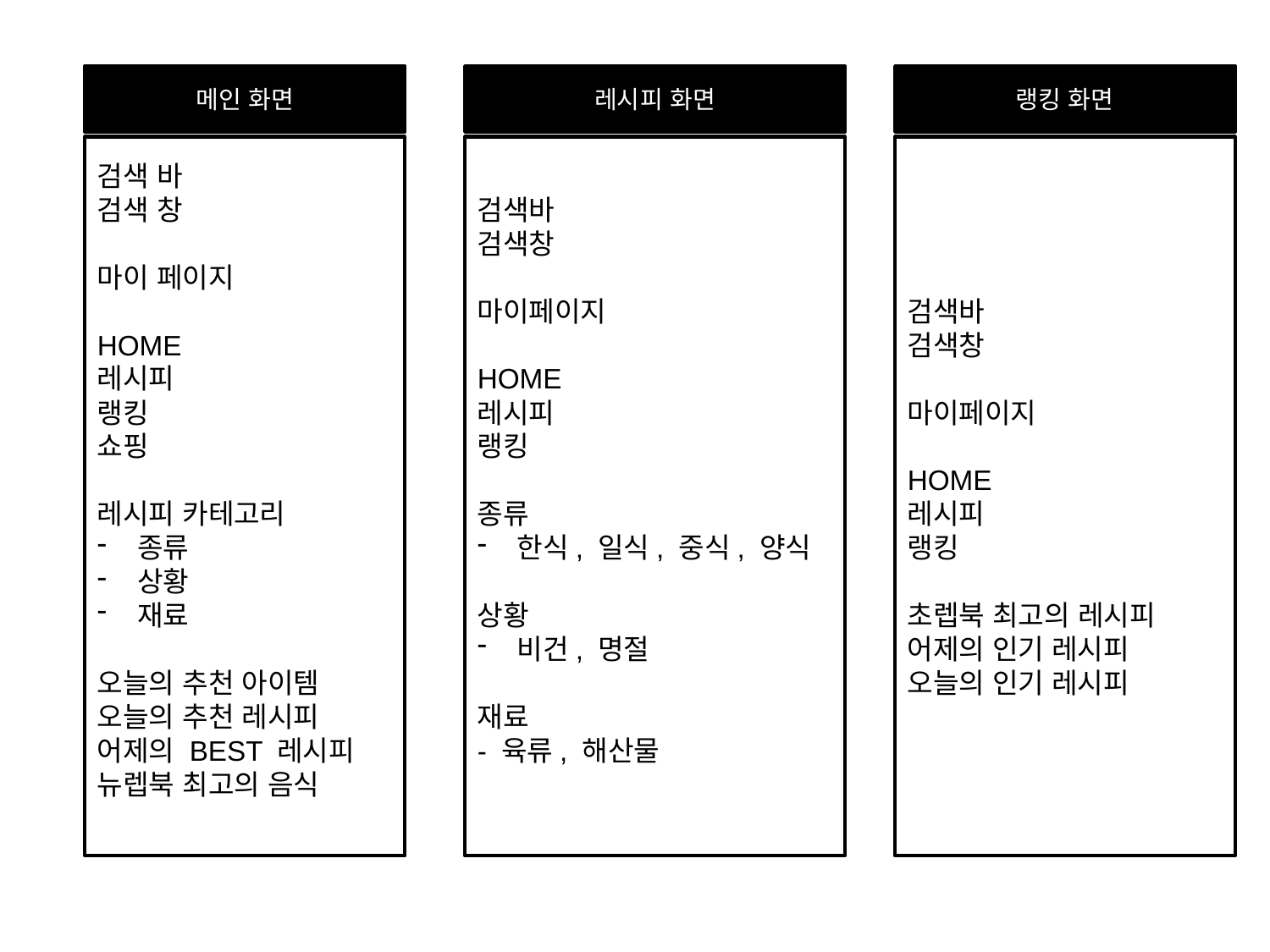

메인 화면
검색 바
검색 창

마이 페이지

HOME
레시피
랭킹
쇼핑

레시피 카테고리
종류
상황
재료

오늘의 추천 아이템
오늘의 추천 레시피
어제의 BEST 레시피
뉴렙북 최고의 음식

레시피 화면
검색바
검색창

마이페이지

HOME
레시피
랭킹

종류
한식, 일식, 중식, 양식

상황
비건, 명절

재료
- 육류, 해산물

랭킹 화면
검색바
검색창

마이페이지

HOME
레시피
랭킹

초렙북 최고의 레시피
어제의 인기 레시피
오늘의 인기 레시피